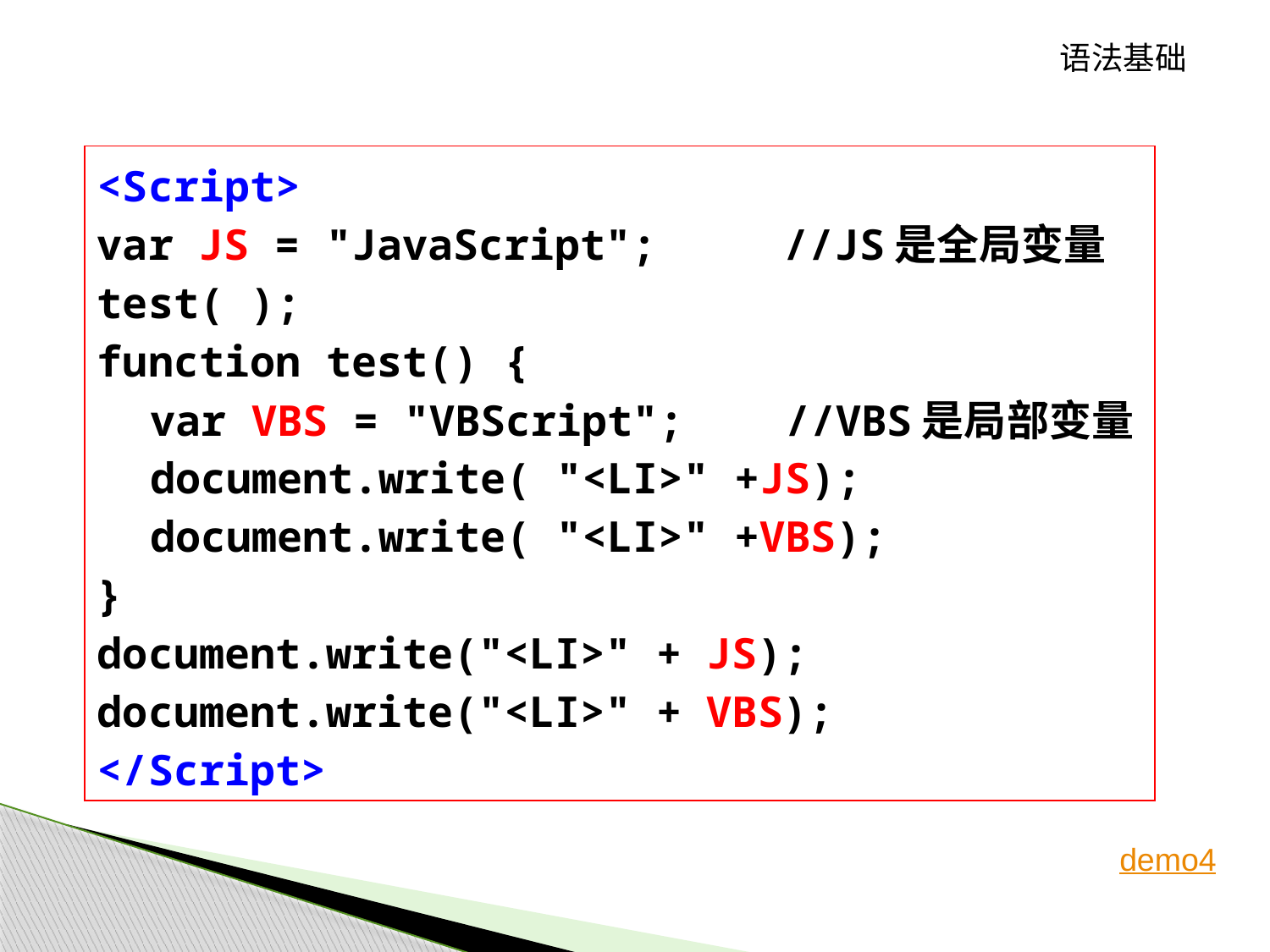

语法基础
<Script>
var JS = "JavaScript";     //JS是全局变量
test( );
function test() {
　var VBS = "VBScript";    //VBS是局部变量
　document.write( "<LI>" +JS);
　document.write( "<LI>" +VBS);
}
document.write("<LI>" + JS);
document.write("<LI>" + VBS);
</Script>
demo4